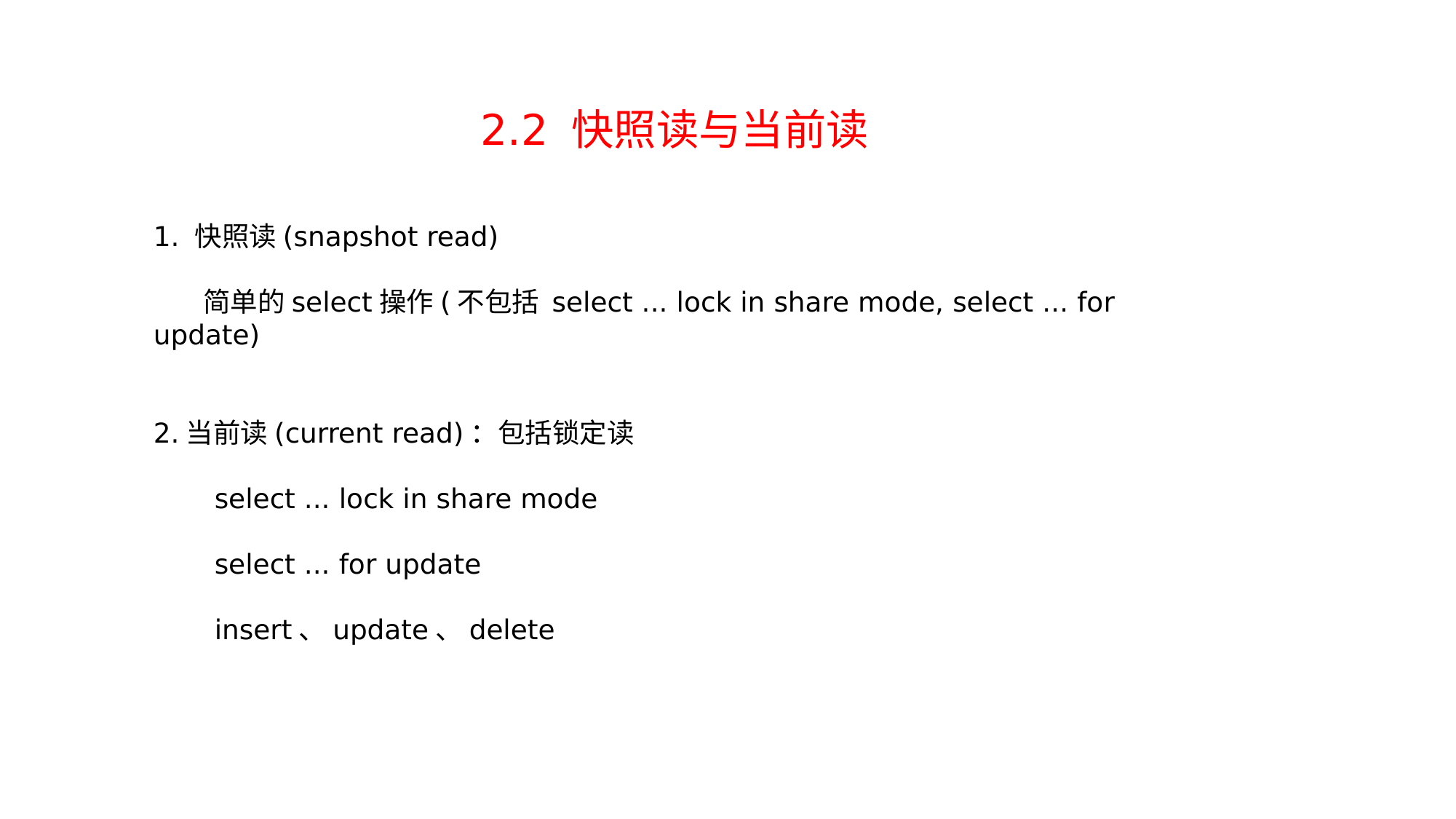

2.2 快照读与当前读

1. 快照读(snapshot read)

       简单的select操作(不包括 select ... lock in share mode, select ... for update)

2.当前读(current read)：包括锁定读

       select ... lock in share mode

       select ... for update

       insert、update、delete